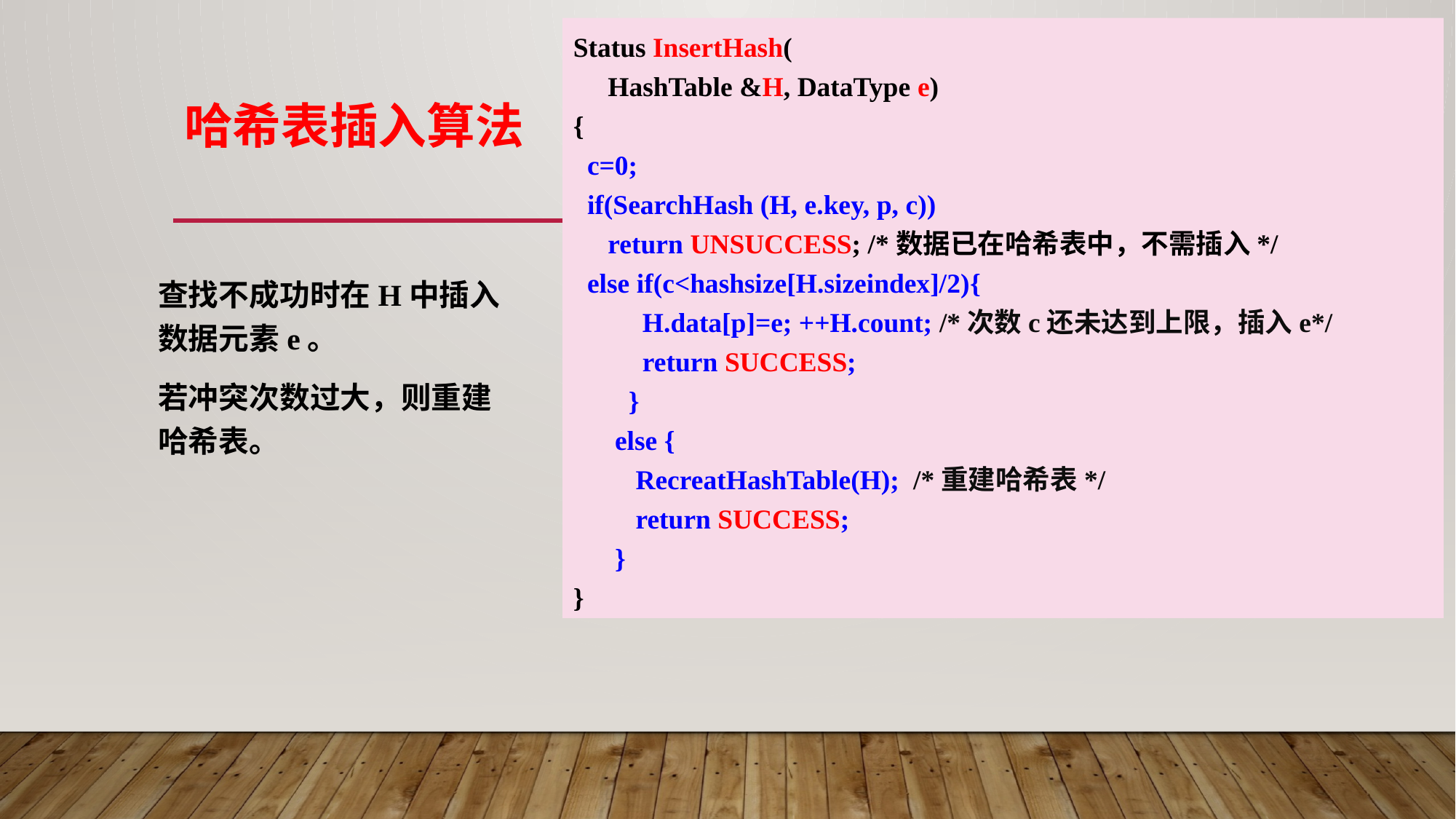

Status InsertHash(
     HashTable &H, DataType e)
{
  c=0;
  if(SearchHash (H, e.key, p, c))
     return UNSUCCESS; /*数据已在哈希表中，不需插入*/
  else if(c<hashsize[H.sizeindex]/2){
          H.data[p]=e; ++H.count; /*次数c还未达到上限，插入e*/
          return SUCCESS;
        }
      else {
         RecreatHashTable(H);  /*重建哈希表*/
         return SUCCESS;
      }
}
# 哈希表插入算法
查找不成功时在H中插入数据元素e。
若冲突次数过大，则重建哈希表。